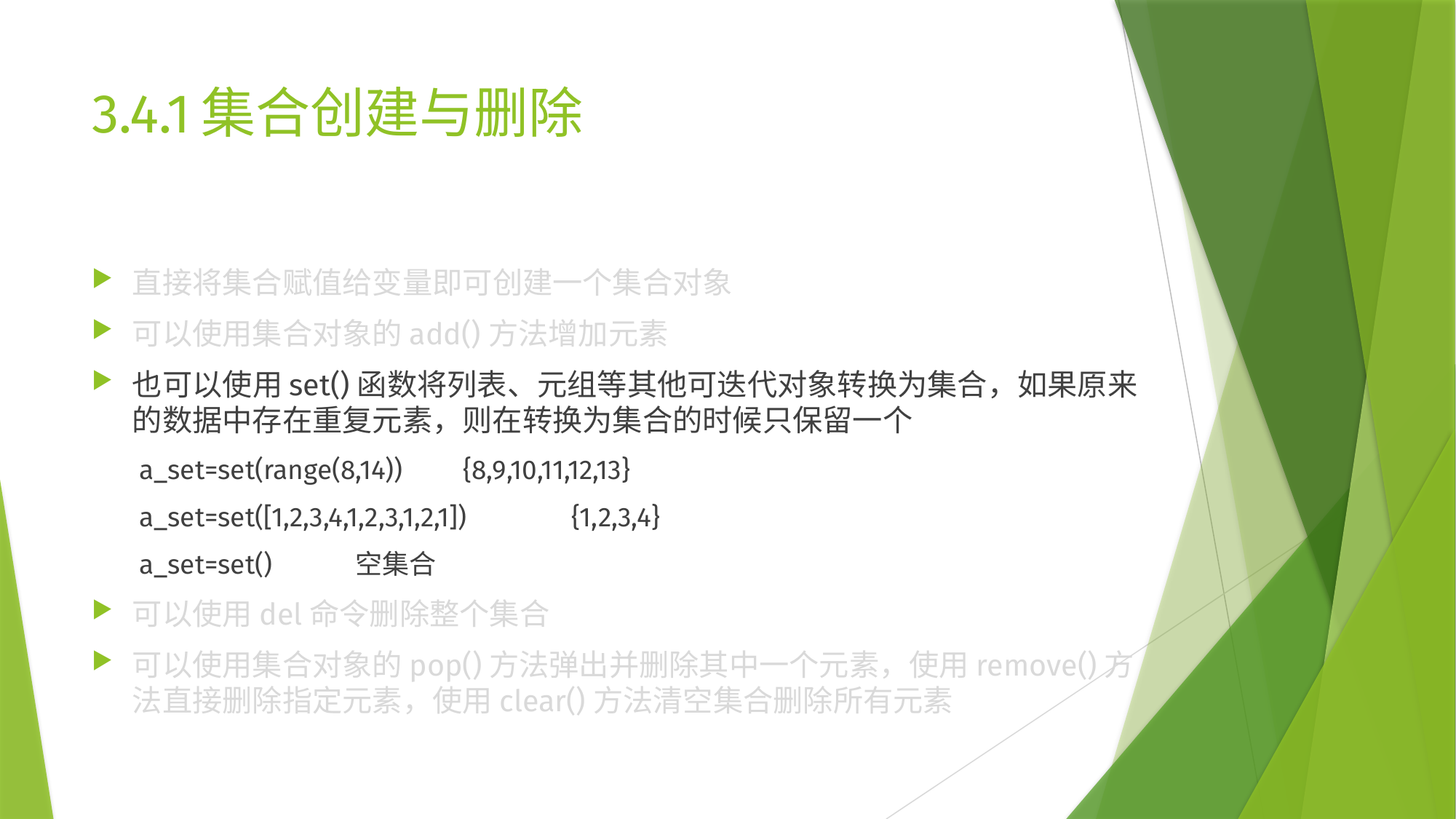

# 3.4.1	集合创建与删除
直接将集合赋值给变量即可创建一个集合对象
可以使用集合对象的add()方法增加元素
也可以使用set()函数将列表、元组等其他可迭代对象转换为集合，如果原来的数据中存在重复元素，则在转换为集合的时候只保留一个
a_set=set(range(8,14))						{8,9,10,11,12,13}
a_set=set([1,2,3,4,1,2,3,1,2,1])			{1,2,3,4}
a_set=set()								空集合
可以使用del命令删除整个集合
可以使用集合对象的pop()方法弹出并删除其中一个元素，使用remove()方法直接删除指定元素，使用clear()方法清空集合删除所有元素